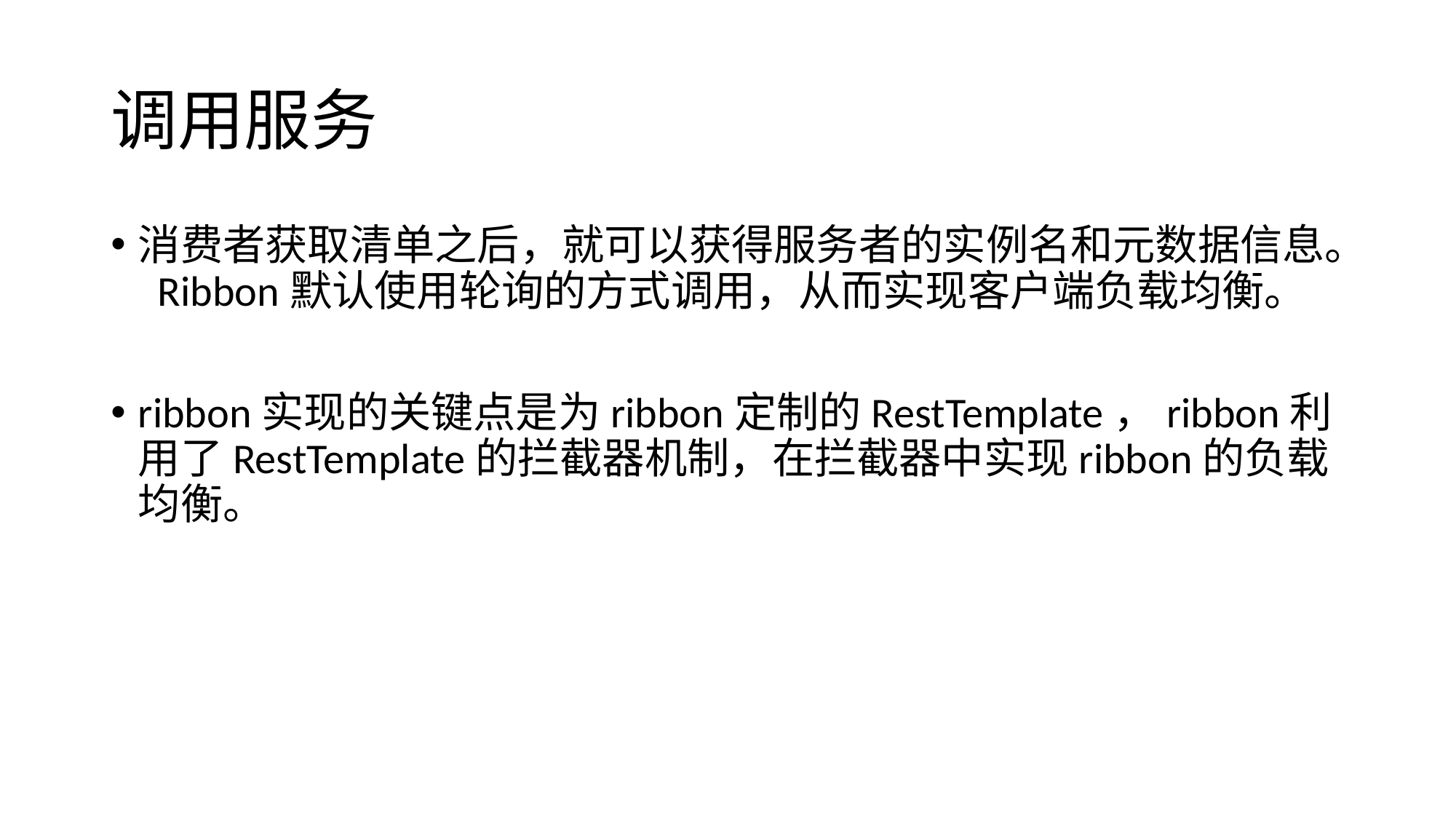

# 调用服务
消费者获取清单之后，就可以获得服务者的实例名和元数据信息。 Ribbon默认使用轮询的方式调用，从而实现客户端负载均衡。

ribbon实现的关键点是为ribbon定制的RestTemplate，ribbon利用了RestTemplate的拦截器机制，在拦截器中实现ribbon的负载均衡。